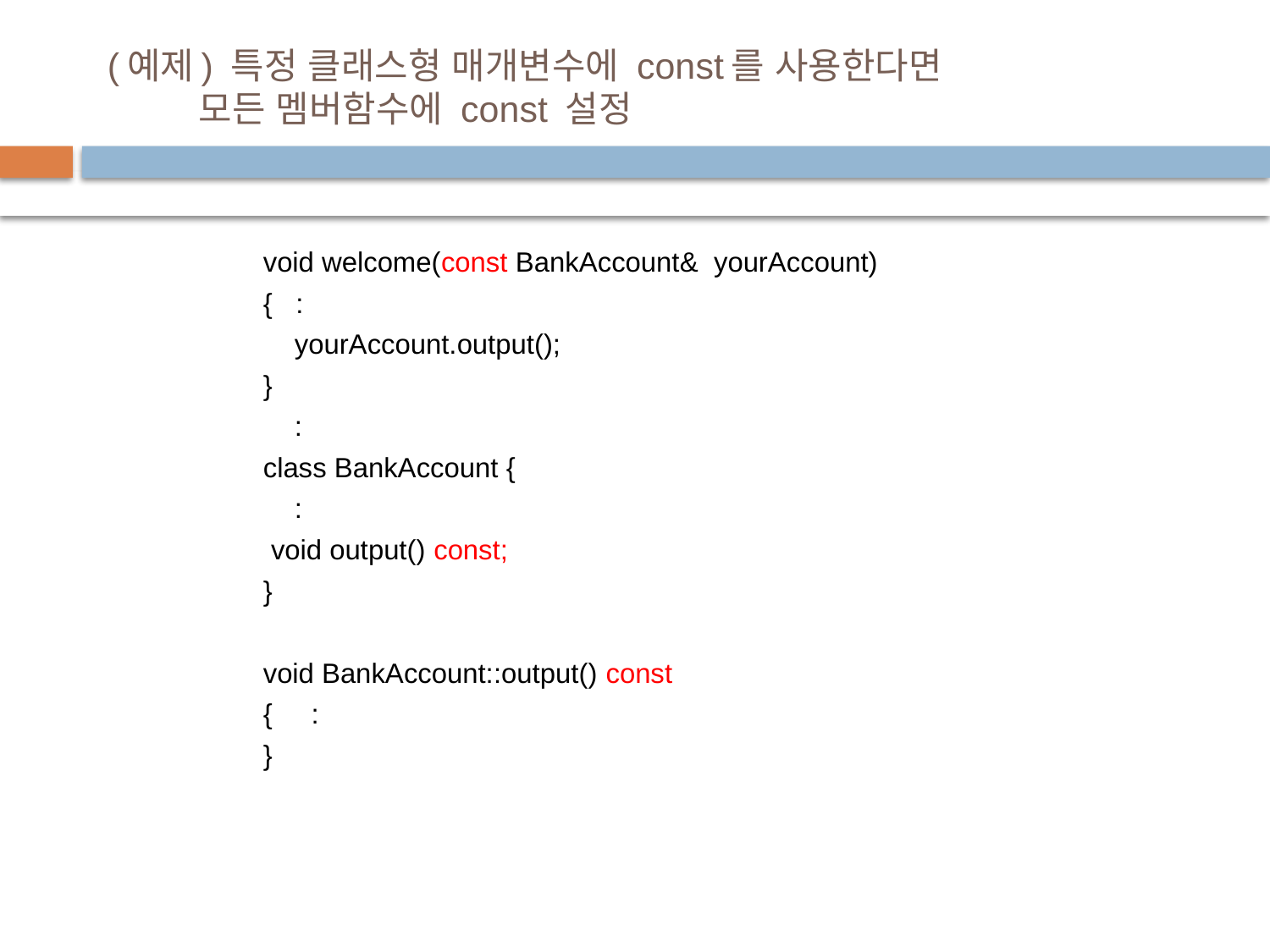

# (예제) 특정 클래스형 매개변수에 const를 사용한다면 모든 멤버함수에 const 설정
void welcome(const BankAccount&  yourAccount)
{   :
    yourAccount.output();
}
    :
class BankAccount {
    :
 void output() const;
}

void BankAccount::output() const
{     :
}